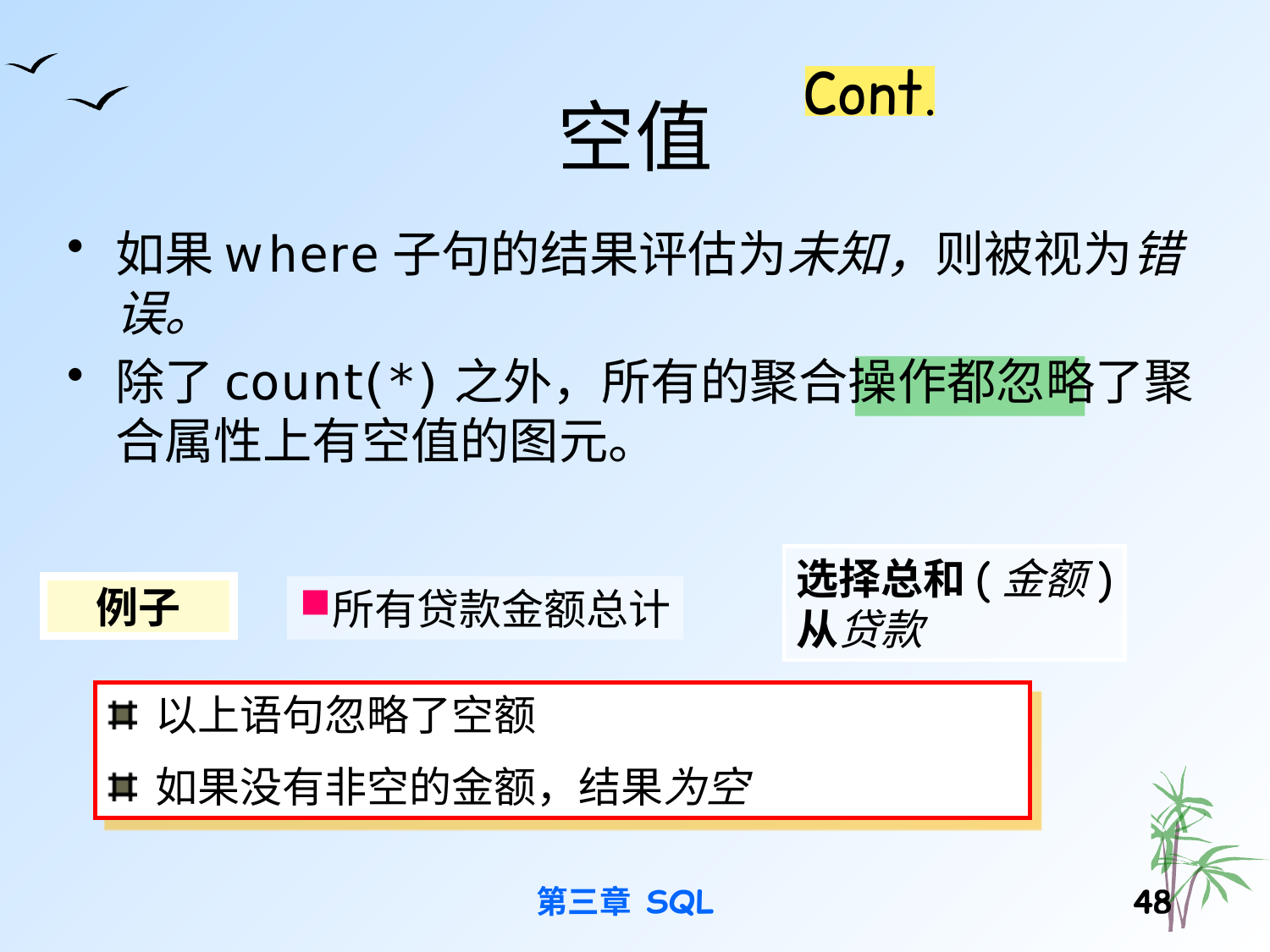

# 空值
Cont.
如果where子句的结果评估为未知，则被视为错误。
除了count(*)之外，所有的聚合操作都忽略了聚合属性上有空值的图元。

选择总和(金额)
从贷款
例子
所有贷款金额总计
以上语句忽略了空额
如果没有非空的金额，结果为空
第三章 SQL
48